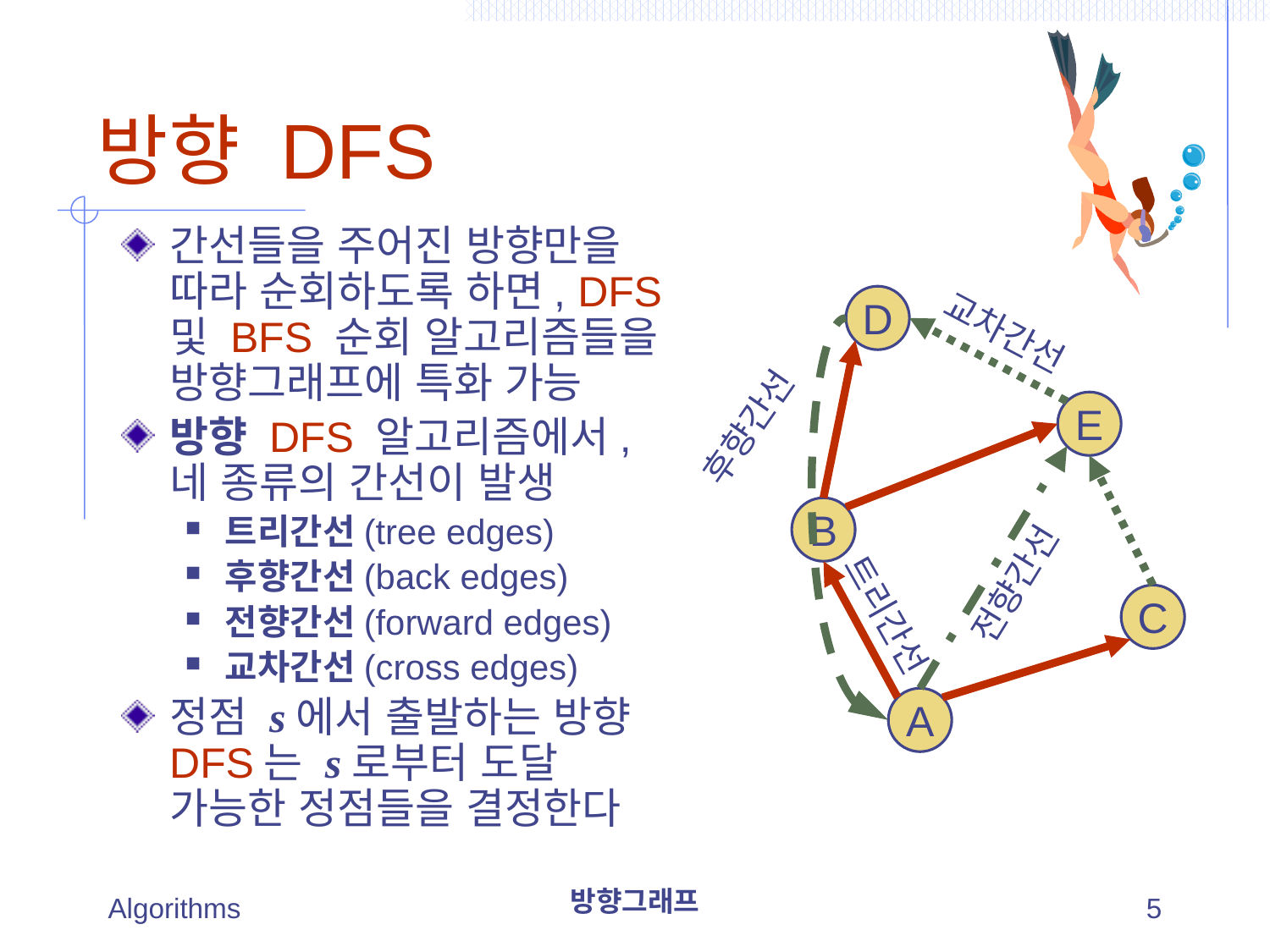

# 방향 DFS
간선들을 주어진 방향만을 따라 순회하도록 하면, DFS 및 BFS 순회 알고리즘들을 방향그래프에 특화 가능
방향 DFS 알고리즘에서, 네 종류의 간선이 발생
트리간선(tree edges)
후향간선(back edges)
전향간선(forward edges)
교차간선(cross edges)
정점 s에서 출발하는 방향 DFS는 s로부터 도달 가능한 정점들을 결정한다
D
교차간선
E
후향간선
B
전향간선
C
트리간선
A
Algorithms
방향그래프
5